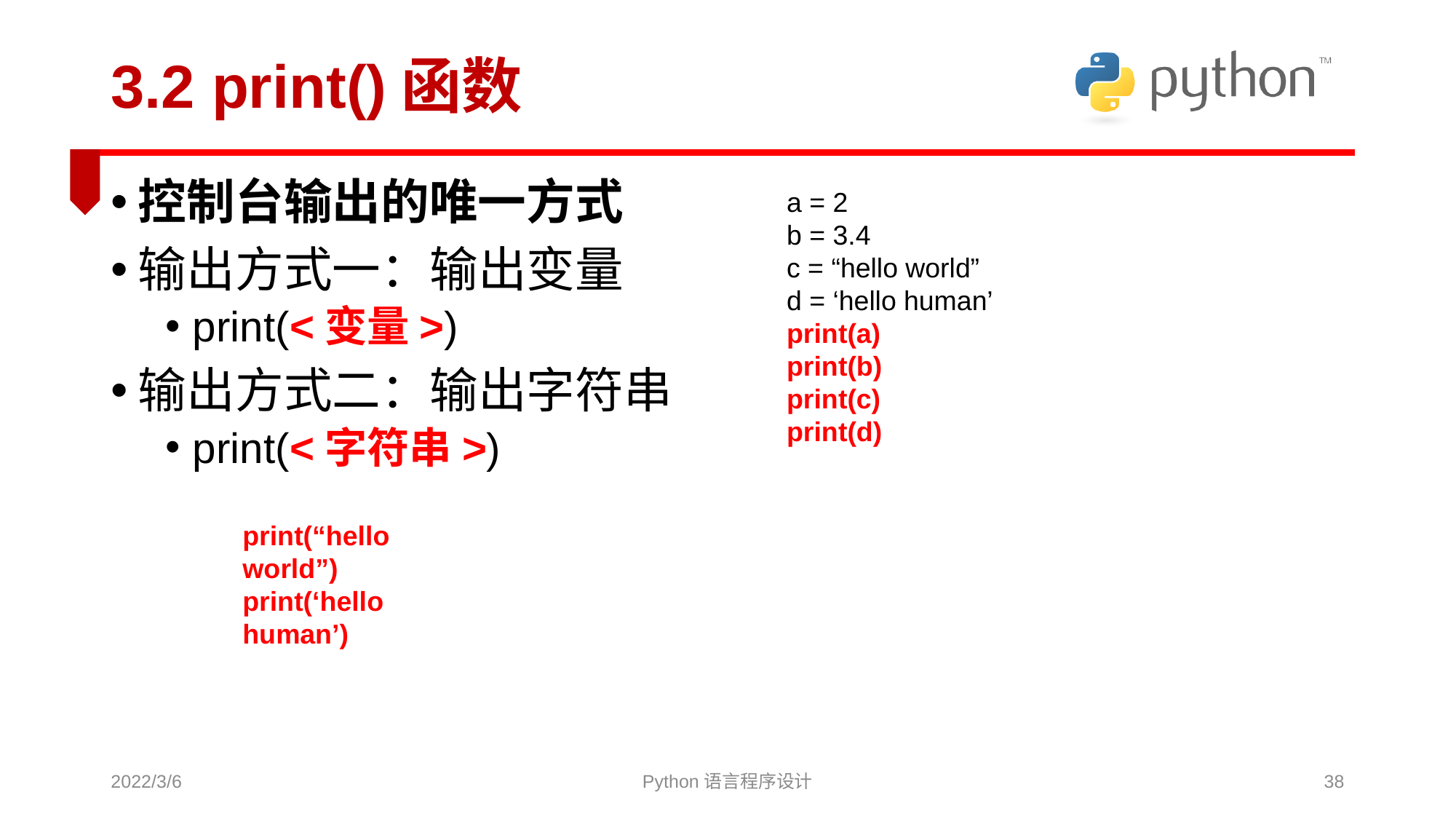

# 3.2 print()函数
控制台输出的唯一方式
输出方式一：输出变量
print(<变量>)
输出方式二：输出字符串
print(<字符串>)

a = 2
b = 3.4
c = “hello world”
d = ‘hello human’
print(a)
print(b)
print(c)
print(d)
print(“hello world”)
print(‘hello human’)
2022/3/6
Python语言程序设计
38